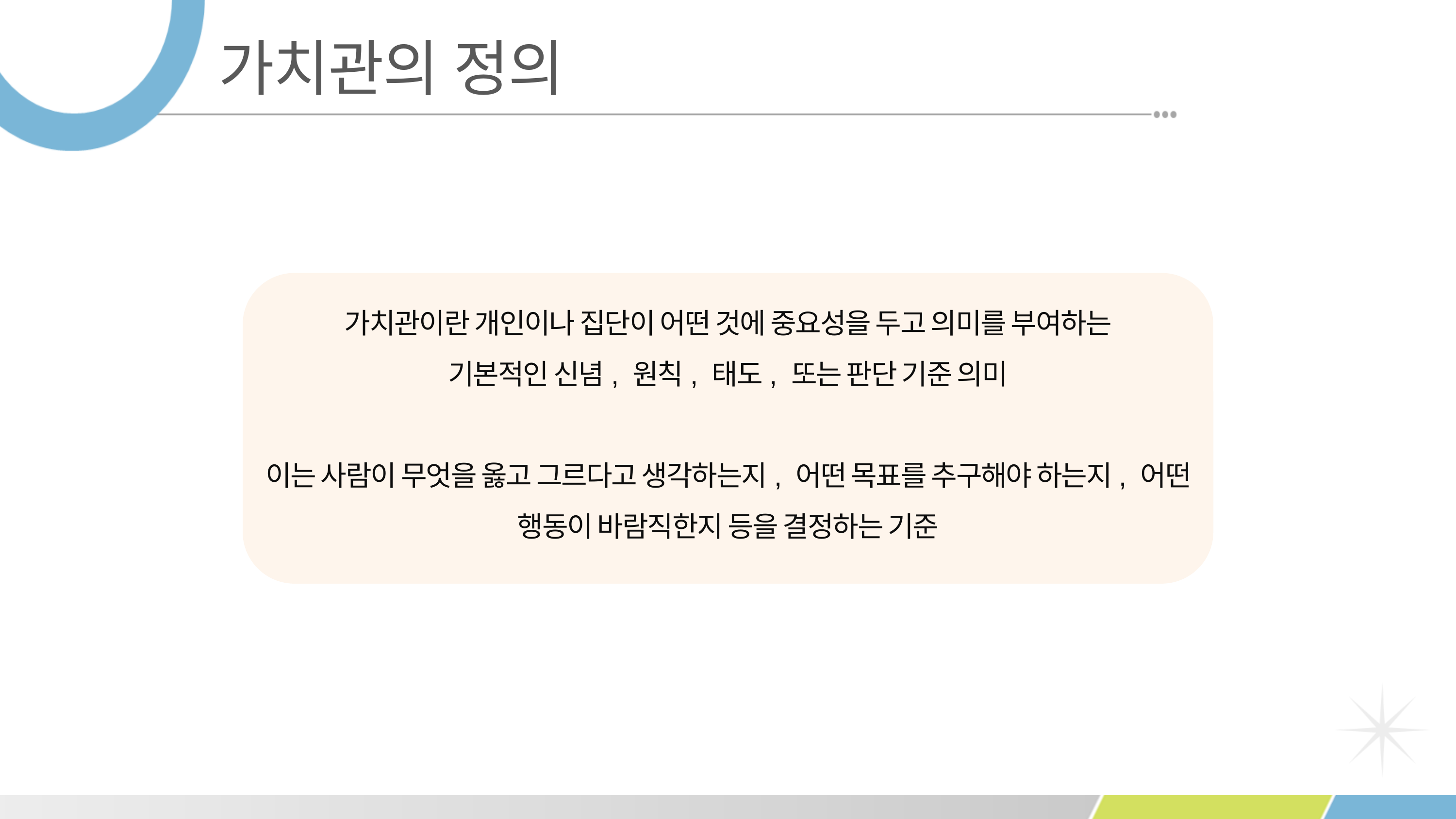

가치관의 정의
가치관이란 개인이나 집단이 어떤 것에 중요성을 두고 의미를 부여하는
기본적인 신념, 원칙, 태도, 또는 판단 기준 의미

이는 사람이 무엇을 옳고 그르다고 생각하는지, 어떤 목표를 추구해야 하는지, 어떤 행동이 바람직한지 등을 결정하는 기준